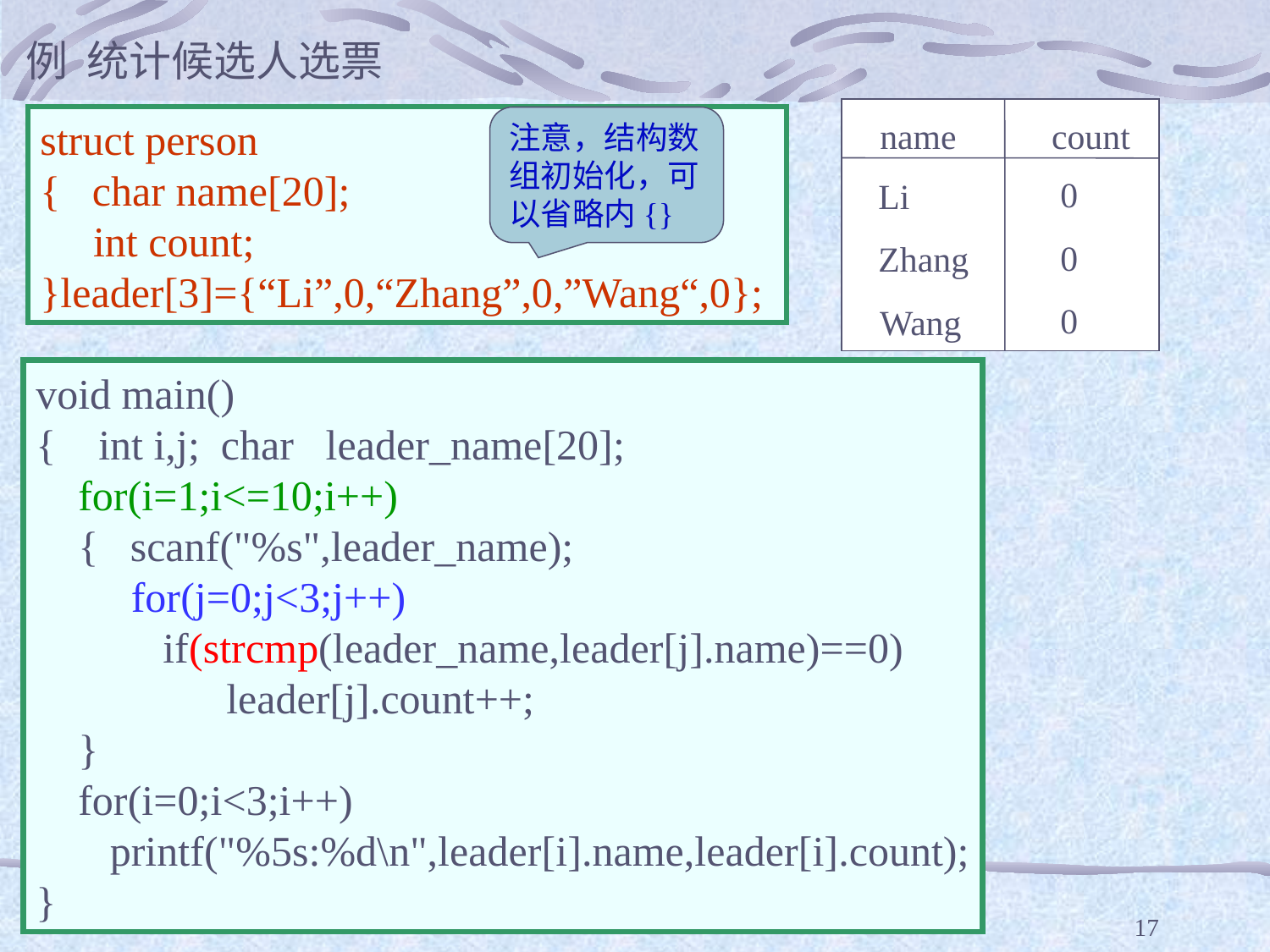

例  统计候选人选票

name
count

0
Li
0
Zhang
0
Wang
struct person
{   char name[20];
     int count;
}leader[3]={“Li”,0,“Zhang”,0,”Wang“,0};
注意，结构数组初始化，可以省略内{}
void main()
{    int i,j;  char   leader_name[20];
    for(i=1;i<=10;i++)
    {   scanf("%s",leader_name);
         for(j=0;j<3;j++)
	if(strcmp(leader_name,leader[j].name)==0)
	      leader[j].count++;
    }
    for(i=0;i<3;i++)
       printf("%5s:%d\n",leader[i].name,leader[i].count);
}
17